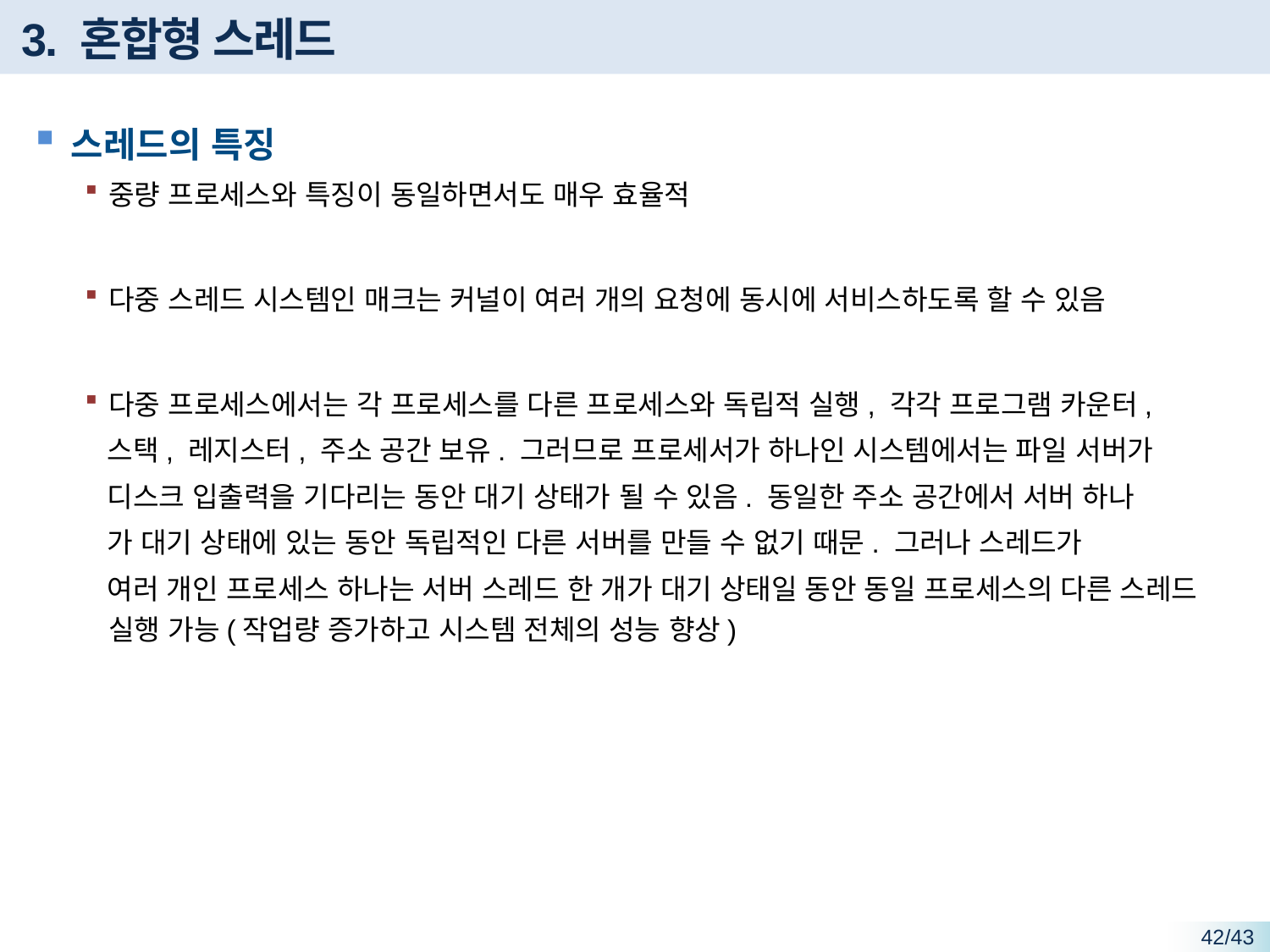

# 3. 혼합형 스레드
스레드의 특징
중량 프로세스와 특징이 동일하면서도 매우 효율적

다중 스레드 시스템인 매크는 커널이 여러 개의 요청에 동시에 서비스하도록 할 수 있음

다중 프로세스에서는 각 프로세스를 다른 프로세스와 독립적 실행, 각각 프로그램 카운터,
  스택, 레지스터, 주소 공간 보유. 그러므로 프로세서가 하나인 시스템에서는 파일 서버가
  디스크 입출력을 기다리는 동안 대기 상태가 될 수 있음. 동일한 주소 공간에서 서버 하나
  가 대기 상태에 있는 동안 독립적인 다른 서버를 만들 수 없기 때문. 그러나 스레드가
  여러 개인 프로세스 하나는 서버 스레드 한 개가 대기 상태일 동안 동일 프로세스의 다른 스레드 실행 가능(작업량 증가하고 시스템 전체의 성능 향상)